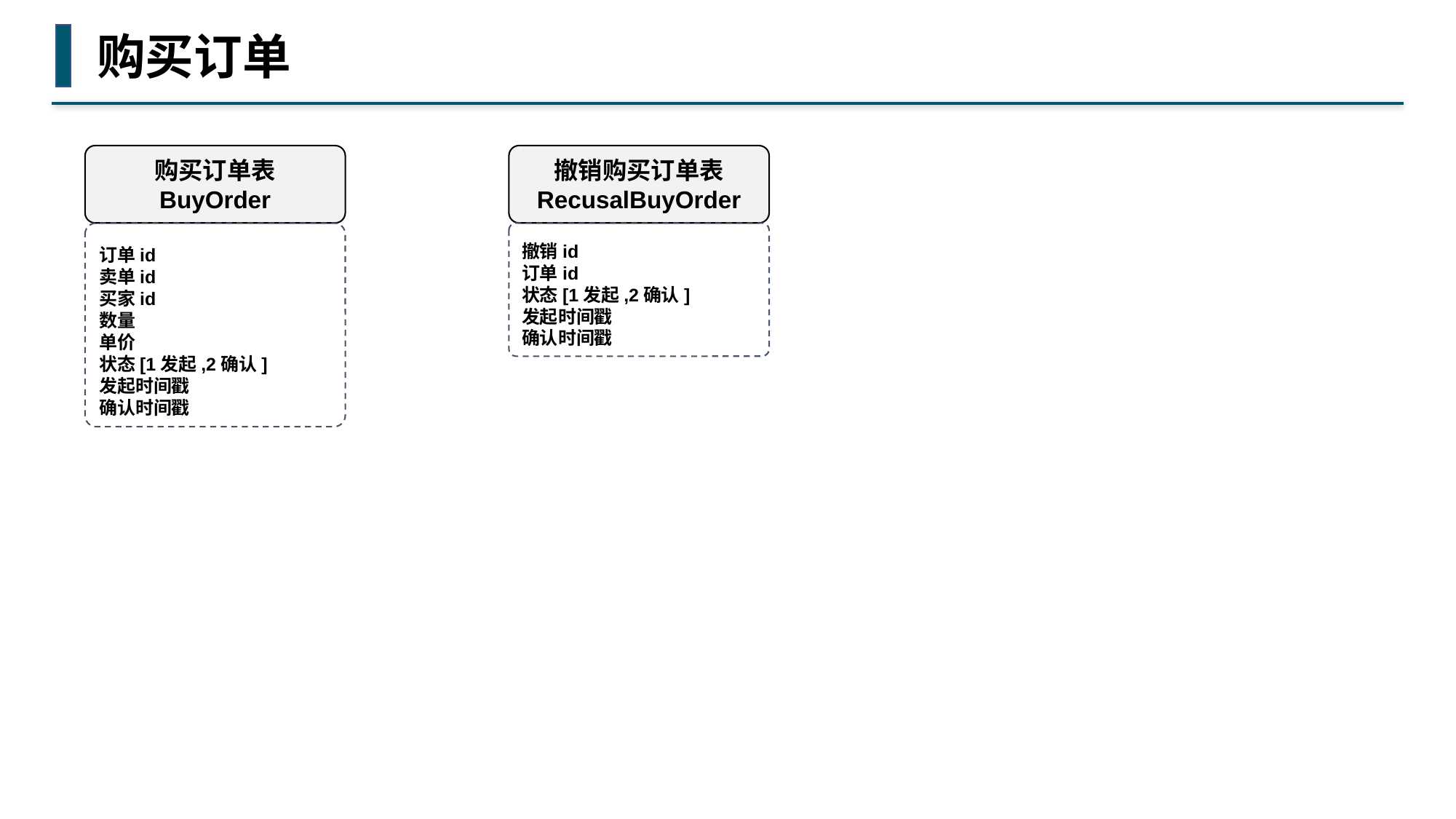

购买订单

购买订单表
BuyOrder
撤销购买订单表
RecusalBuyOrder

订单id
卖单id
买家id
数量
单价
状态[1发起,2确认]
发起时间戳
确认时间戳

撤销id
订单id
状态[1发起,2确认]
发起时间戳
确认时间戳